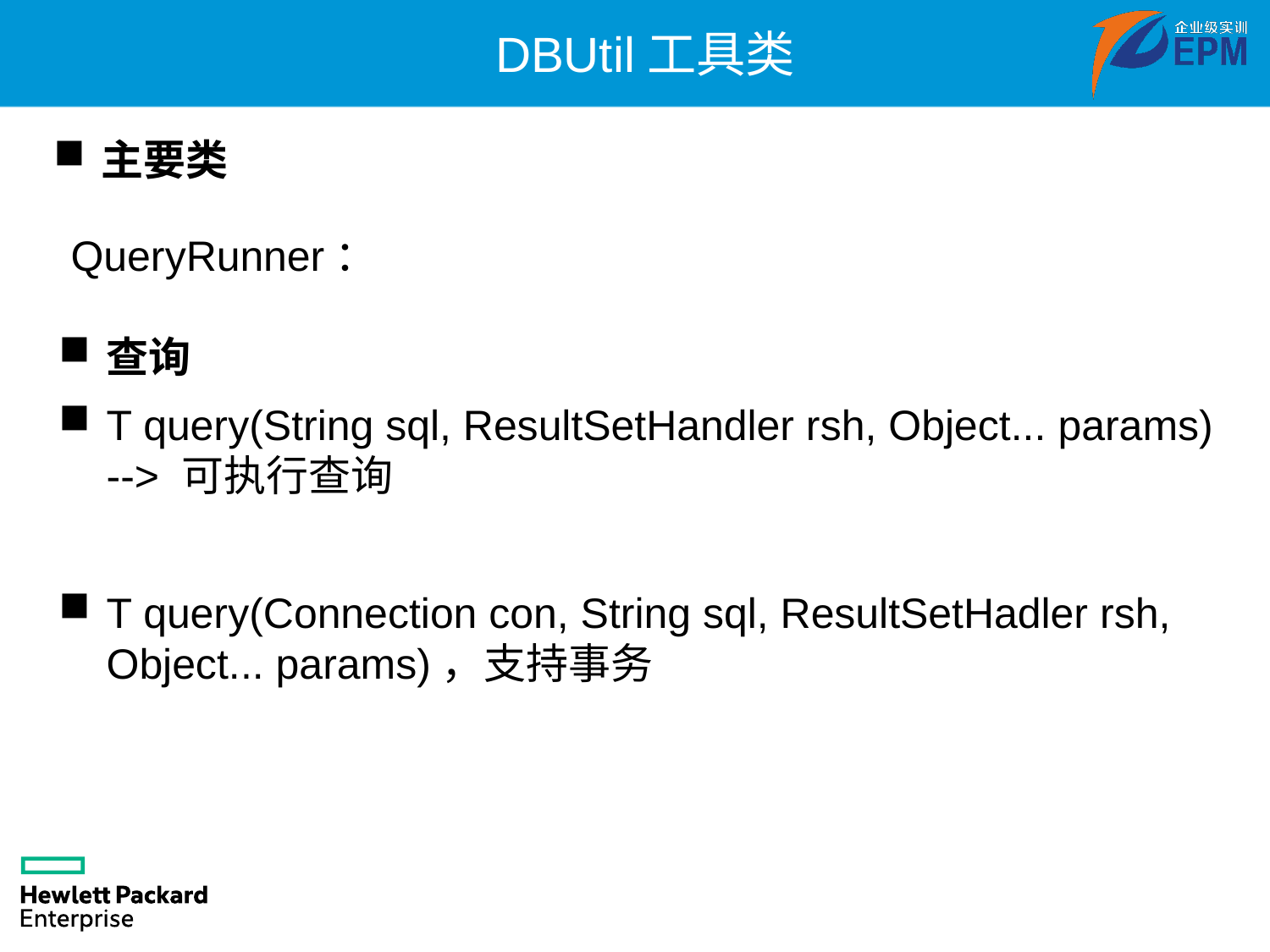

# DBUtil工具类
主要类
 QueryRunner：

查询
T query(String sql, ResultSetHandler rsh, Object... params) --> 可执行查询

T query(Connection con, String sql, ResultSetHadler rsh, Object... params)，支持事务